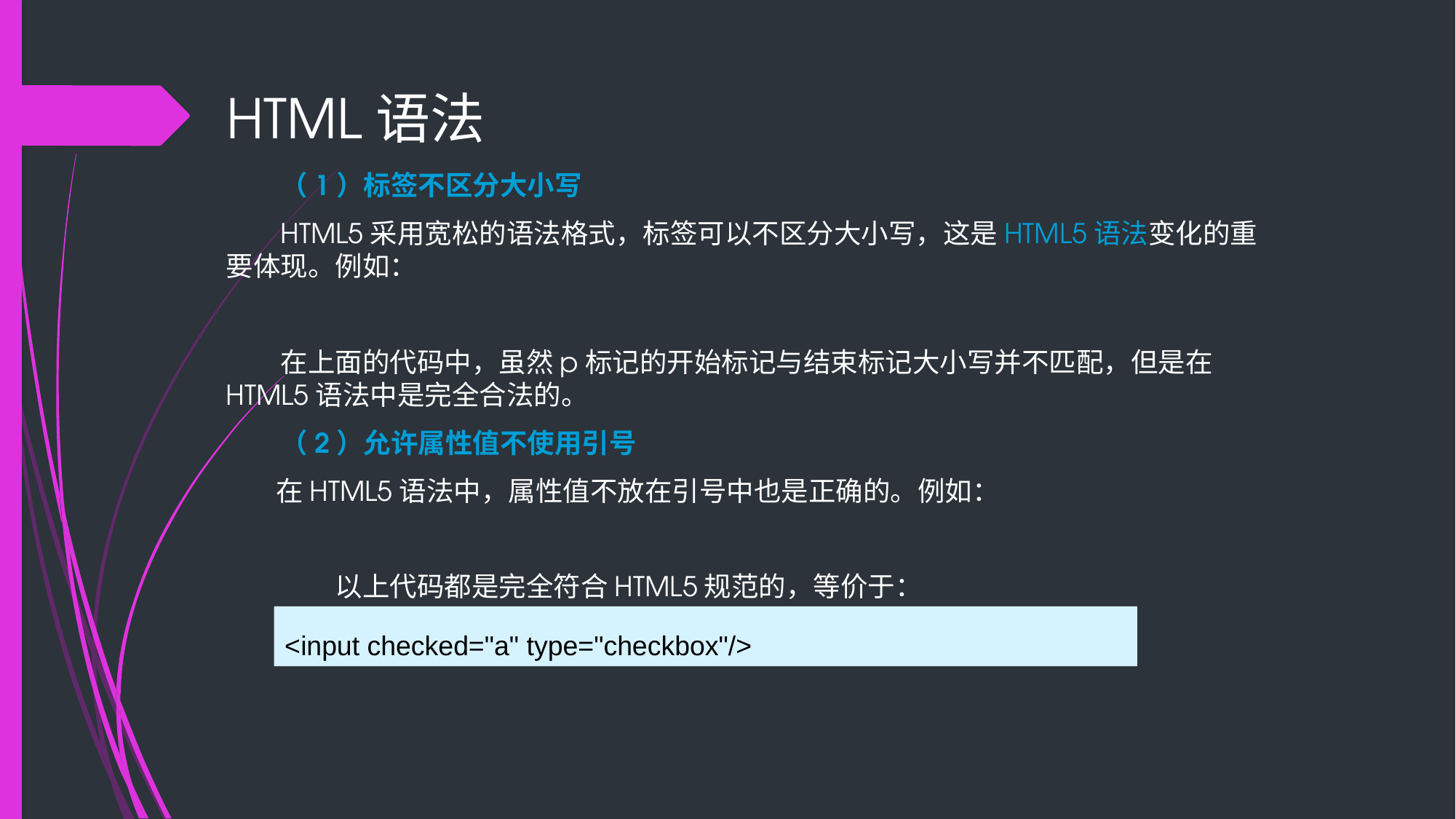

# HTML语法
（1）标签不区分大小写
HTML5采用宽松的语法格式，标签可以不区分大小写，这是HTML5语法变化的重要体现。例如：

在上面的代码中，虽然p标记的开始标记与结束标记大小写并不匹配，但是在HTML5语法中是完全合法的。
（2）允许属性值不使用引号
       在HTML5语法中，属性值不放在引号中也是正确的。例如：

	以上代码都是完全符合HTML5规范的，等价于：

<input checked="a" type="checkbox"/>